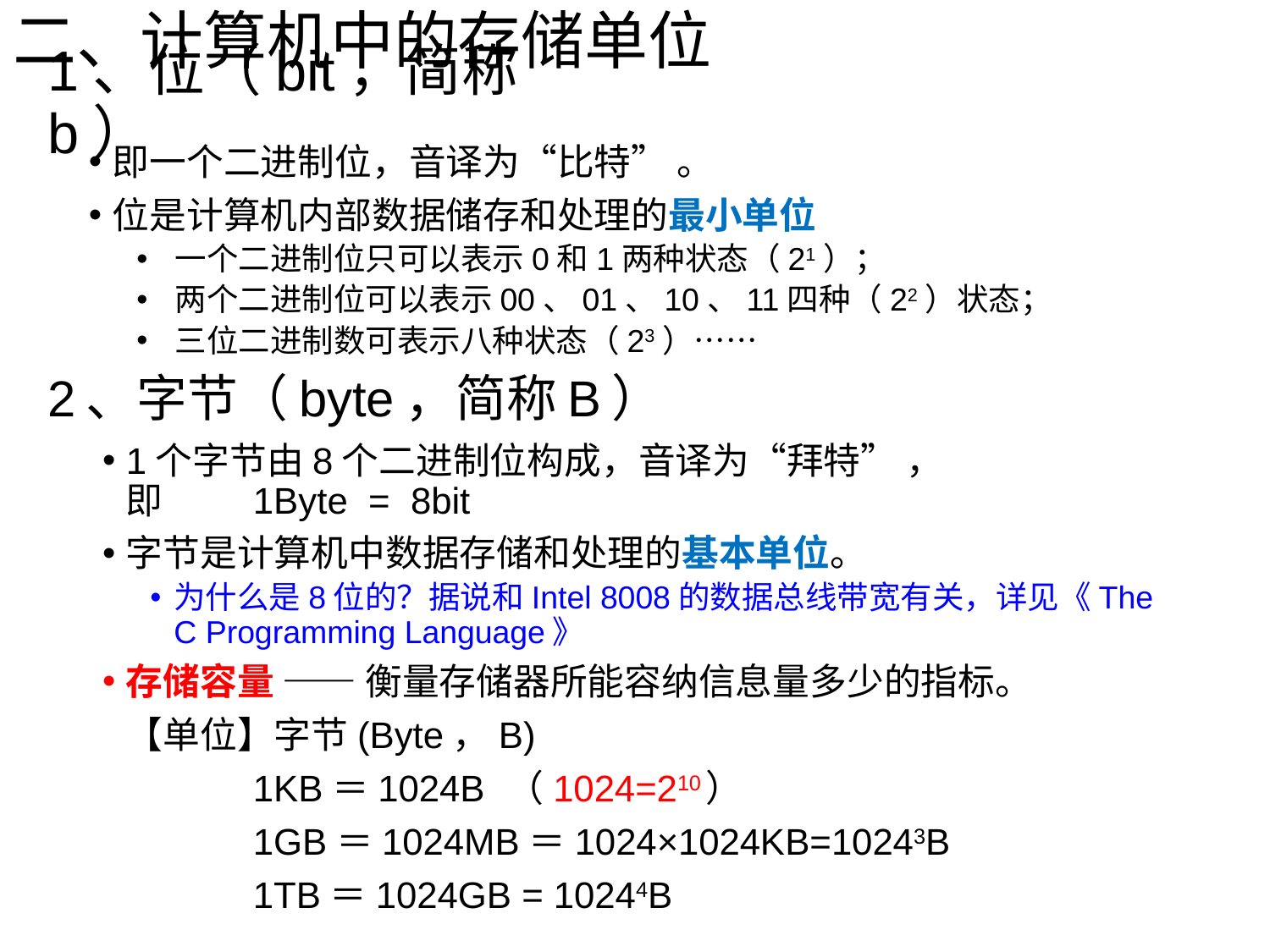

二、计算机中的存储单位
# 1、位（bit，简称b）
即一个二进制位，音译为“比特” 。
位是计算机内部数据储存和处理的最小单位
 一个二进制位只可以表示0和1两种状态（21）；
 两个二进制位可以表示00、01、10、11四种（22）状态；
 三位二进制数可表示八种状态（23）……

2、字节（byte，简称B）
1个字节由8个二进制位构成，音译为“拜特” ，
即   	1Byte  =  8bit
字节是计算机中数据存储和处理的基本单位。
为什么是8位的？据说和Intel 8008的数据总线带宽有关，详见《The C Programming Language》
存储容量 —— 衡量存储器所能容纳信息量多少的指标。
	【单位】字节(Byte，B)
		1KB＝1024B	（1024=210）
		1GB＝1024MB＝1024×1024KB=10243B
		1TB＝1024GB = 10244B